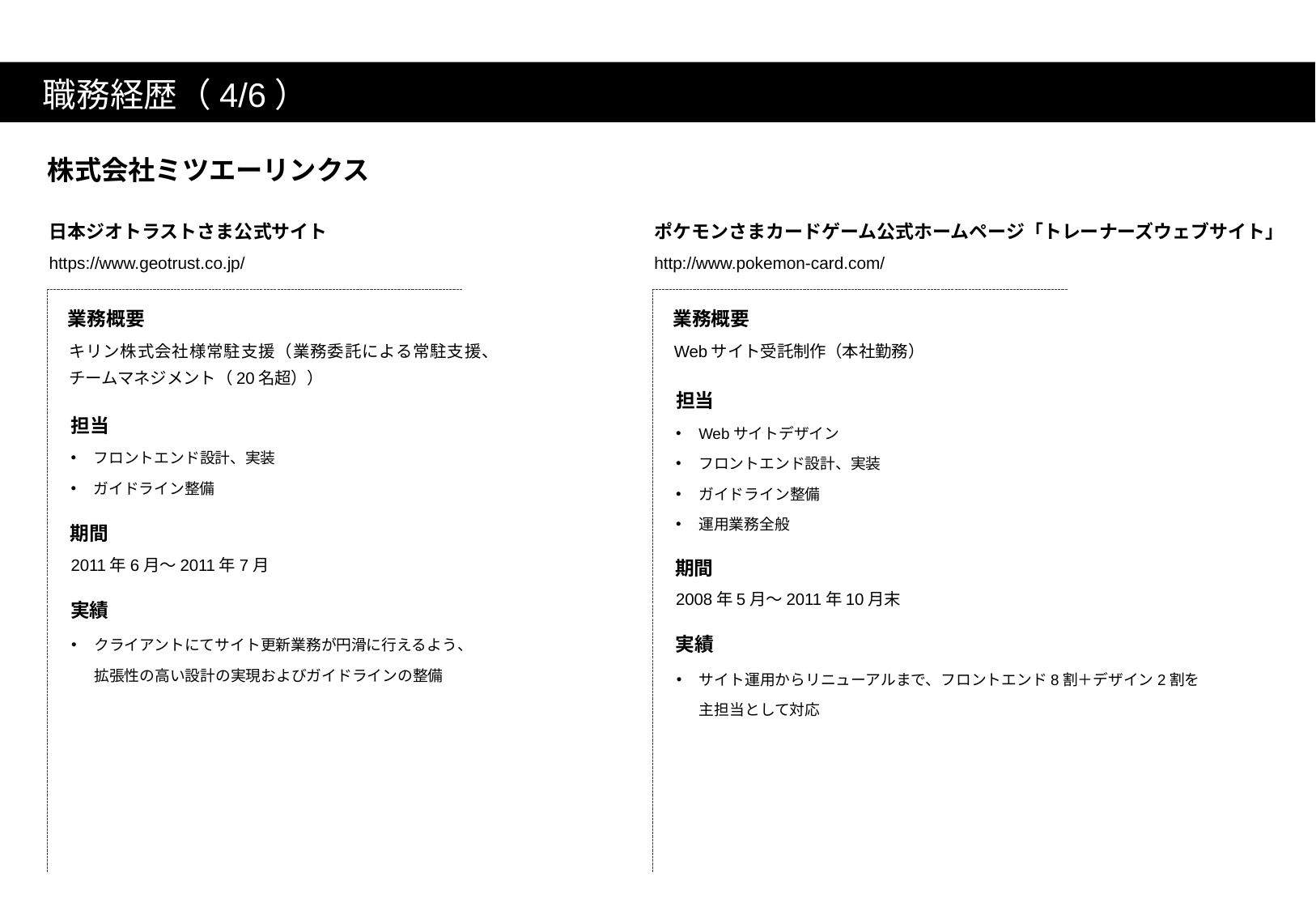

職務経歴（4/6）
株式会社ミツエーリンクス
日本ジオトラストさま公式サイト
https://www.geotrust.co.jp/
ポケモンさまカードゲーム公式ホームページ「トレーナーズウェブサイト」
http://www.pokemon-card.com/

業務概要
業務概要
キリン株式会社様常駐支援（業務委託による常駐支援、チームマネジメント（20名超））
Webサイト受託制作（本社勤務）
担当
Webサイトデザイン
フロントエンド設計、実装
ガイドライン整備
運用業務全般
担当
フロントエンド設計、実装
ガイドライン整備
期間
2011年6月～2011年7月
期間
2008年5月～2011年10月末
実績
クライアントにてサイト更新業務が円滑に行えるよう、
拡張性の高い設計の実現およびガイドラインの整備
実績
サイト運用からリニューアルまで、フロントエンド8割＋デザイン2割を
主担当として対応